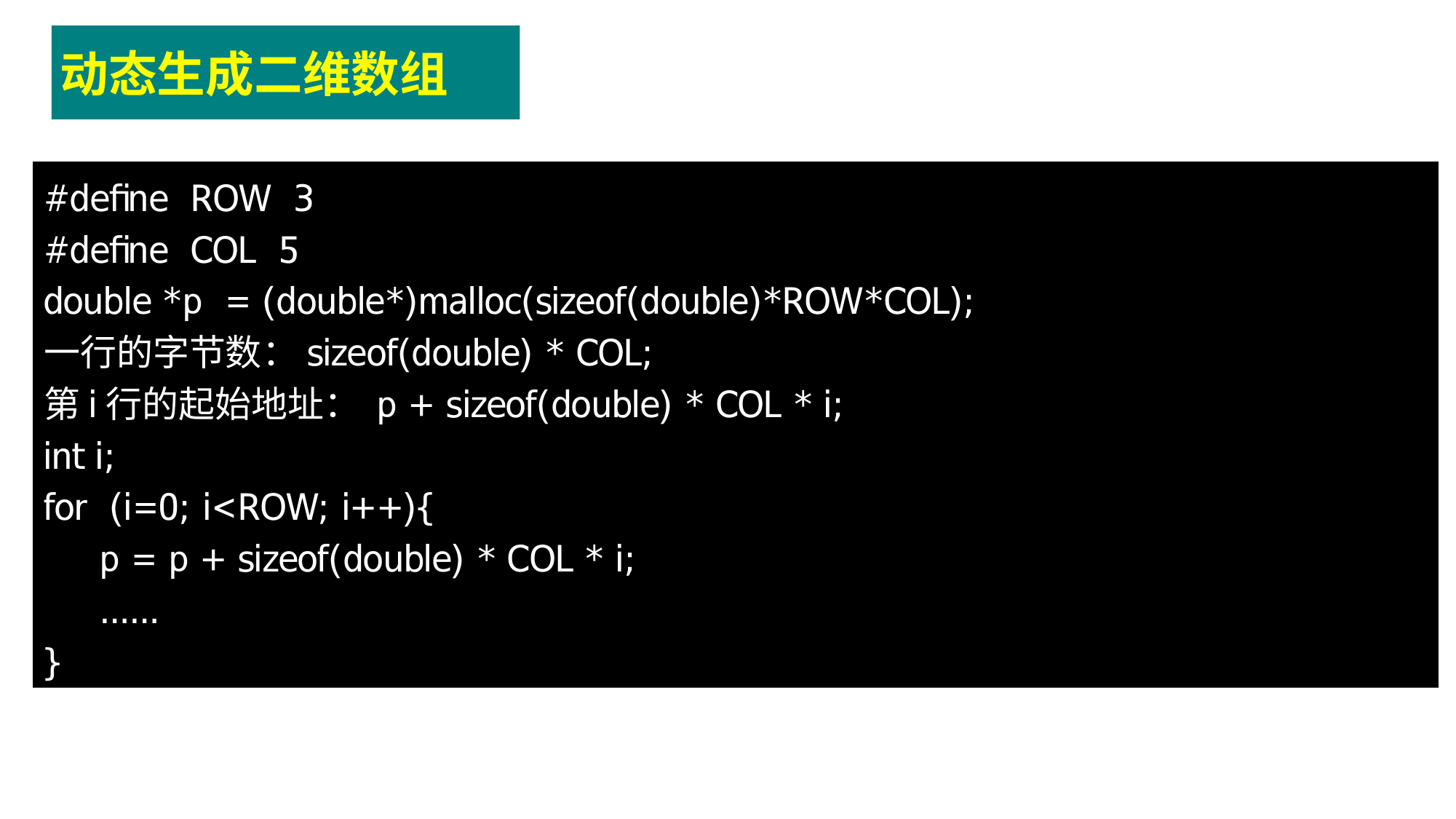

动态生成二维数组
#define  ROW  3
#define  COL  5
double *p  = (double*)malloc(sizeof(double)*ROW*COL);
一行的字节数：sizeof(double) * COL;
第i行的起始地址： p + sizeof(double) * COL * i;
int i;
for  (i=0; i<ROW; i++){
     p = p + sizeof(double) * COL * i;
     ……
}